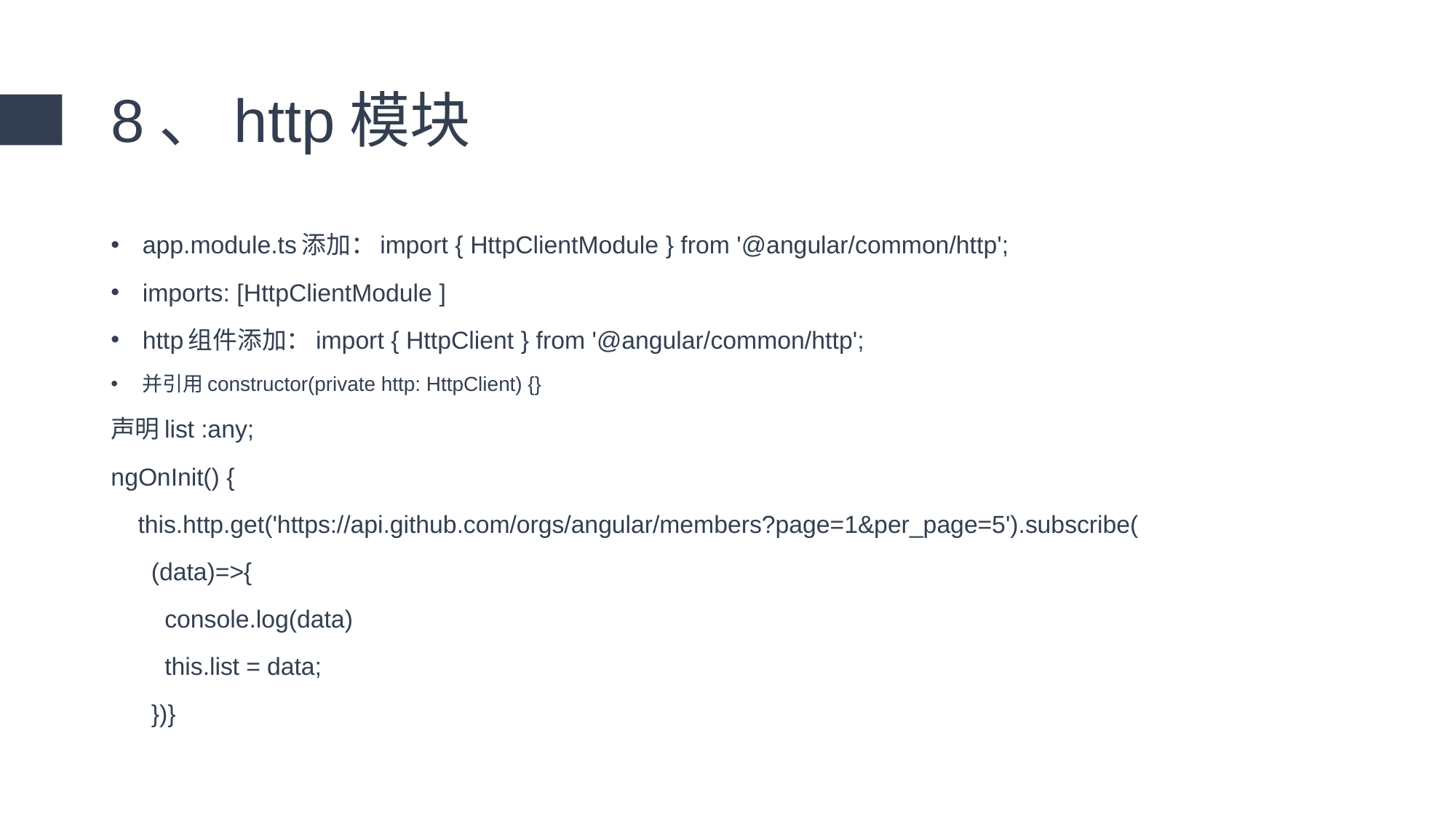

# 8、http模块
app.module.ts添加：import { HttpClientModule } from '@angular/common/http';
imports: [HttpClientModule ]
http组件添加：import { HttpClient } from '@angular/common/http';
并引用constructor(private http: HttpClient) {}
声明list :any;
ngOnInit() {
    this.http.get('https://api.github.com/orgs/angular/members?page=1&per_page=5').subscribe(
      (data)=>{
        console.log(data)
        this.list = data;
      })}